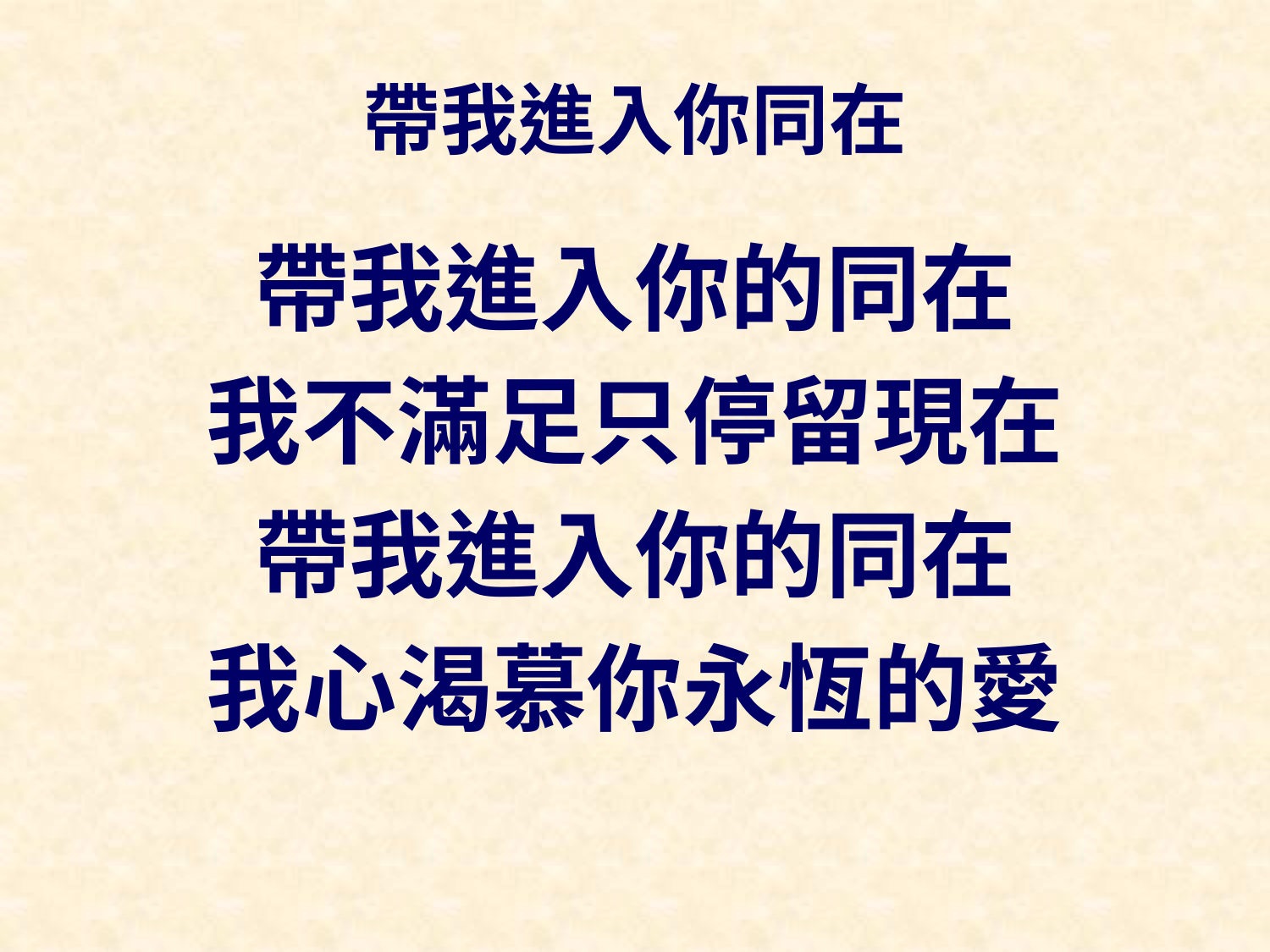

# 帶我進入你同在
帶我進入你的同在
我不滿足只停留現在
帶我進入你的同在
我心渴慕你永恆的愛